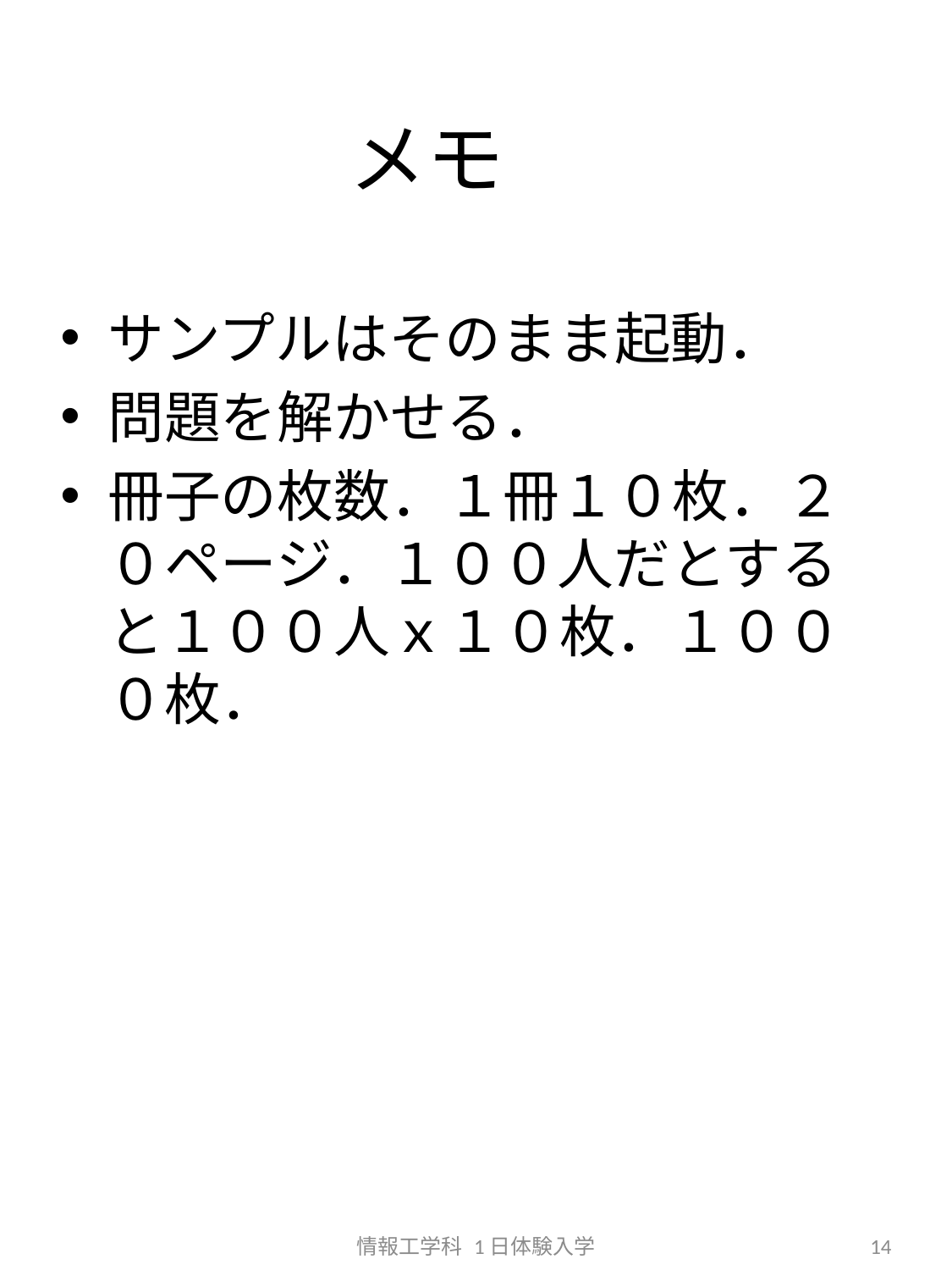

# メモ
サンプルはそのまま起動．
問題を解かせる．
冊子の枚数．１冊１０枚．２０ページ．１００人だとすると１００人ｘ１０枚．１０００枚．
情報工学科 1日体験入学
14